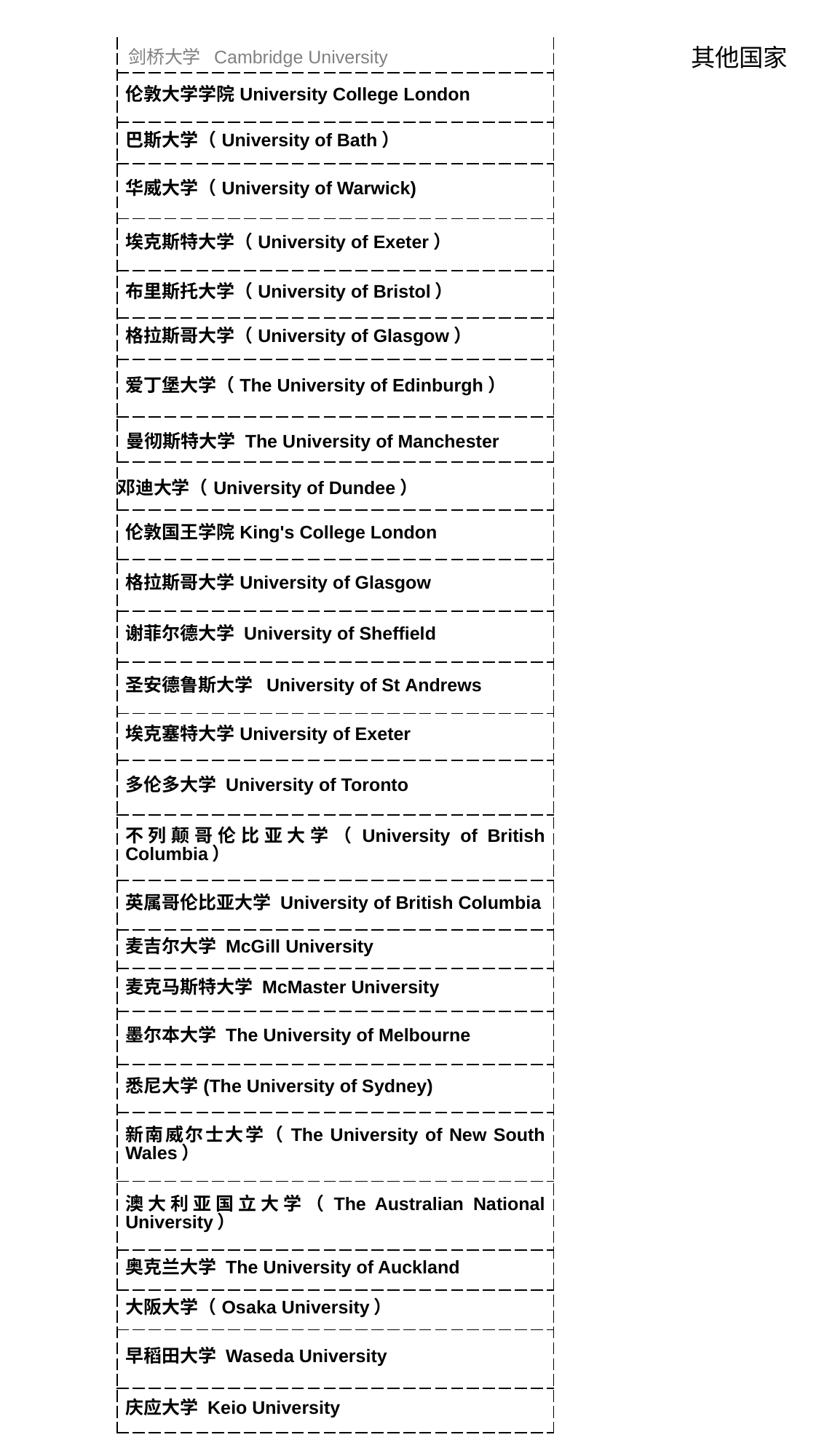

其他国家
| 剑桥大学  Cambridge University |
| --- |
| 伦敦大学学院University College London |
| 巴斯大学（University of Bath） |
| 华威大学（University of Warwick) |
| 埃克斯特大学（University of Exeter） |
| 布里斯托大学（University of Bristol） |
| 格拉斯哥大学（University of Glasgow） |
| 爱丁堡大学（The University of Edinburgh） |
| 曼彻斯特大学 The University of Manchester |
| 邓迪大学（University of Dundee） |
| 伦敦国王学院King's College London |
| 格拉斯哥大学University of Glasgow |
| 谢菲尔德大学 University of Sheffield |
| 圣安德鲁斯大学  University of St Andrews |
| 埃克塞特大学University of Exeter |
| 多伦多大学 University of Toronto |
| 不列颠哥伦比亚大学（University of British Columbia） |
| 英属哥伦比亚大学 University of British Columbia |
| 麦吉尔大学 McGill University |
| 麦克马斯特大学 McMaster University |
| 墨尔本大学 The University of Melbourne |
| 悉尼大学(The University of Sydney) |
| 新南威尔士大学（The University of New South Wales） |
| 澳大利亚国立大学（The Australian National University） |
| 奥克兰大学 The University of Auckland |
| 大阪大学（Osaka University） |
| 早稻田大学 Waseda University |
| 庆应大学 Keio University |